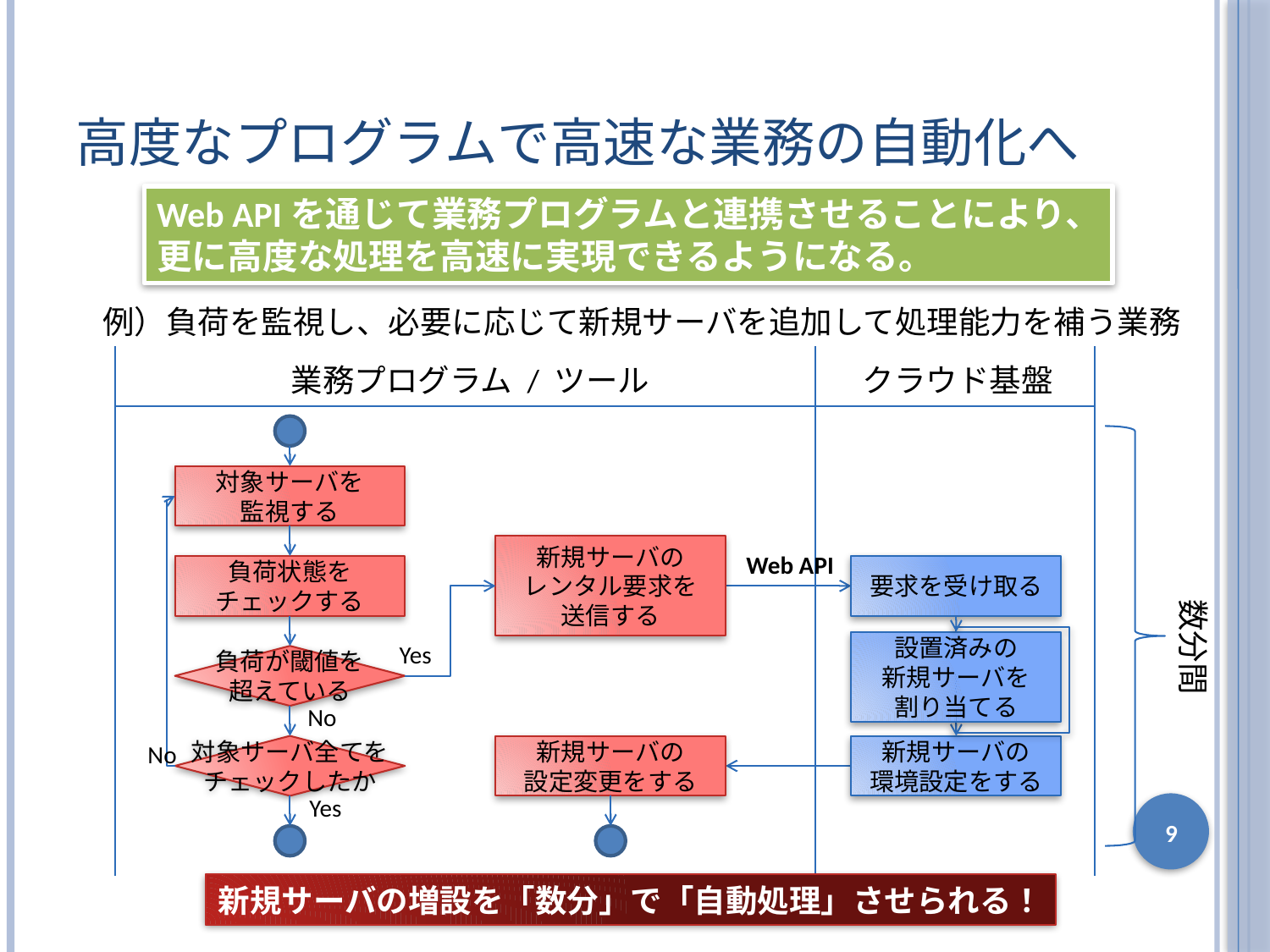

# 高度なプログラムで高速な業務の自動化へ
Web APIを通じて業務プログラムと連携させることにより、
更に高度な処理を高速に実現できるようになる。
例）負荷を監視し、必要に応じて新規サーバを追加して処理能力を補う業務
業務プログラム / ツール
クラウド基盤

対象サーバを
監視する
新規サーバの
レンタル要求を
送信する
Web API
負荷状態を
チェックする
要求を受け取る
数分間
設置済みの
新規サーバを
割り当てる
Yes
負荷が閾値を
超えている
No
No
対象サーバ全てを
チェックしたか
新規サーバの
設定変更をする
新規サーバの
環境設定をする
Yes
9

新規サーバの増設を「数分」で「自動処理」させられる！